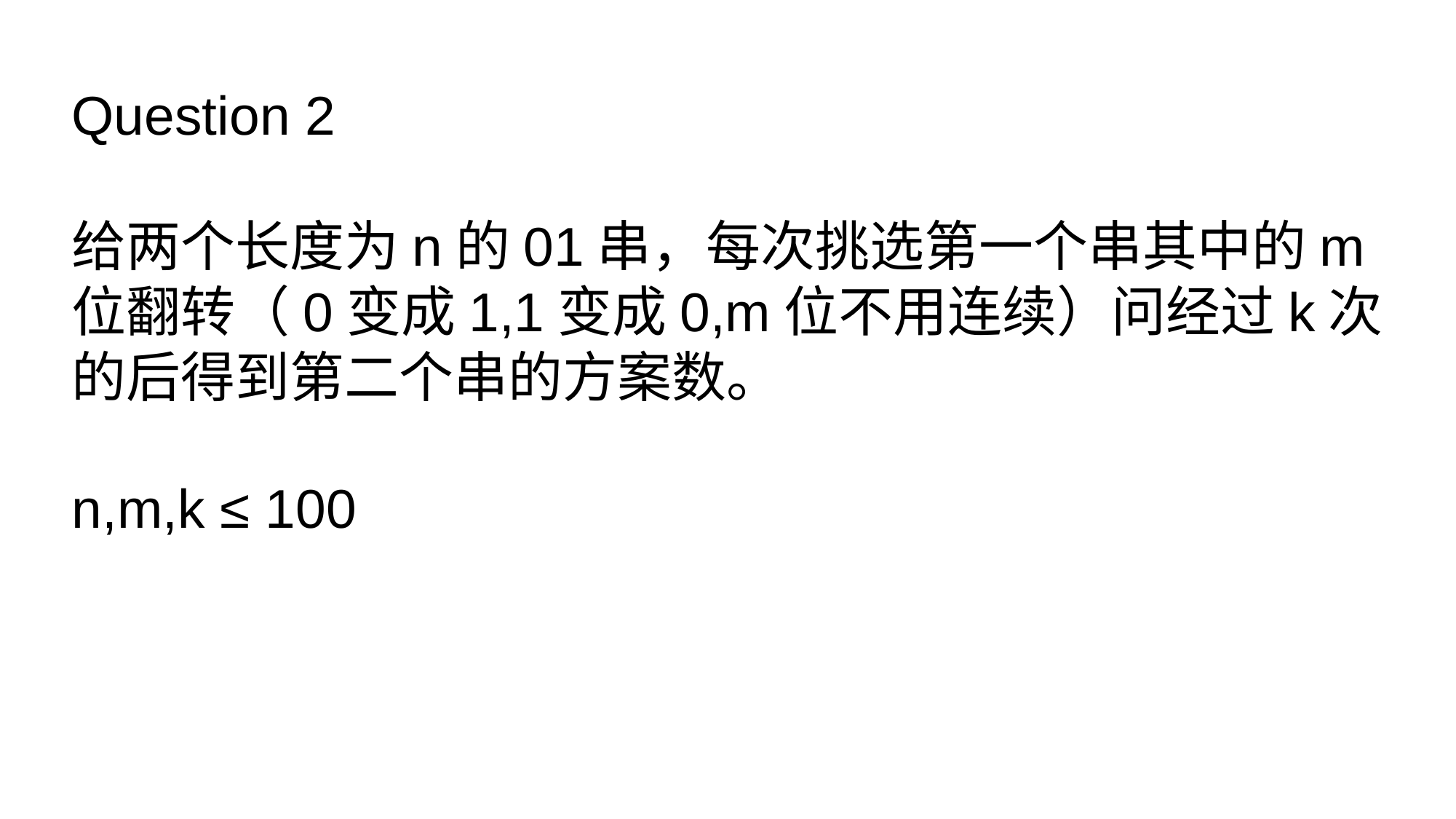

Question 2

给两个长度为n的01串，每次挑选第一个串其中的m位翻转（0变成1,1变成0,m位不用连续）问经过k次的后得到第二个串的方案数。

n,m,k ≤ 100